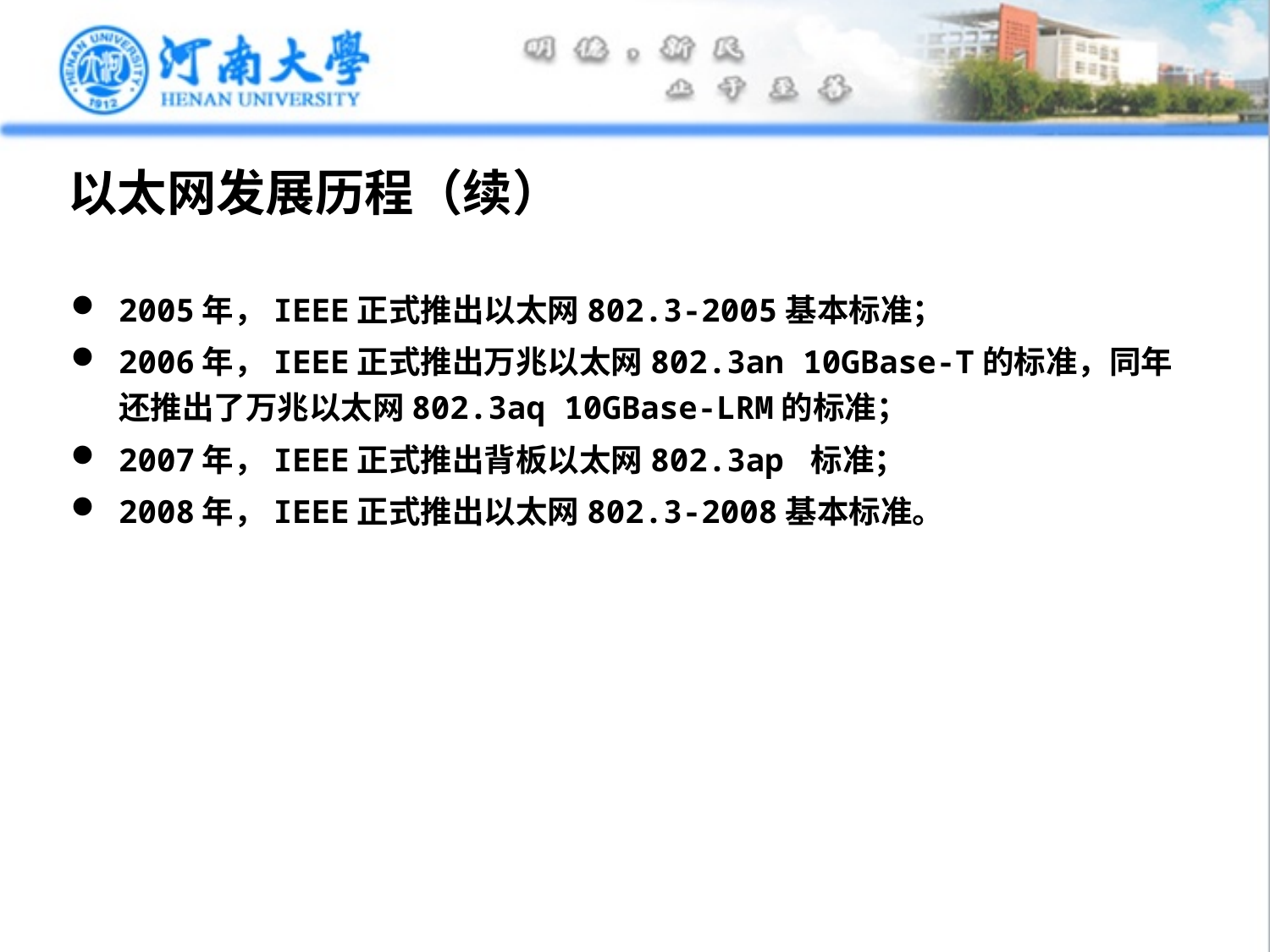

# 以太网发展历程（续）
2005年，IEEE正式推出以太网802.3-2005基本标准；
2006年，IEEE正式推出万兆以太网802.3an 10GBase-T的标准，同年还推出了万兆以太网802.3aq 10GBase-LRM的标准；
2007年，IEEE正式推出背板以太网802.3ap 标准；
2008年，IEEE正式推出以太网802.3-2008基本标准。